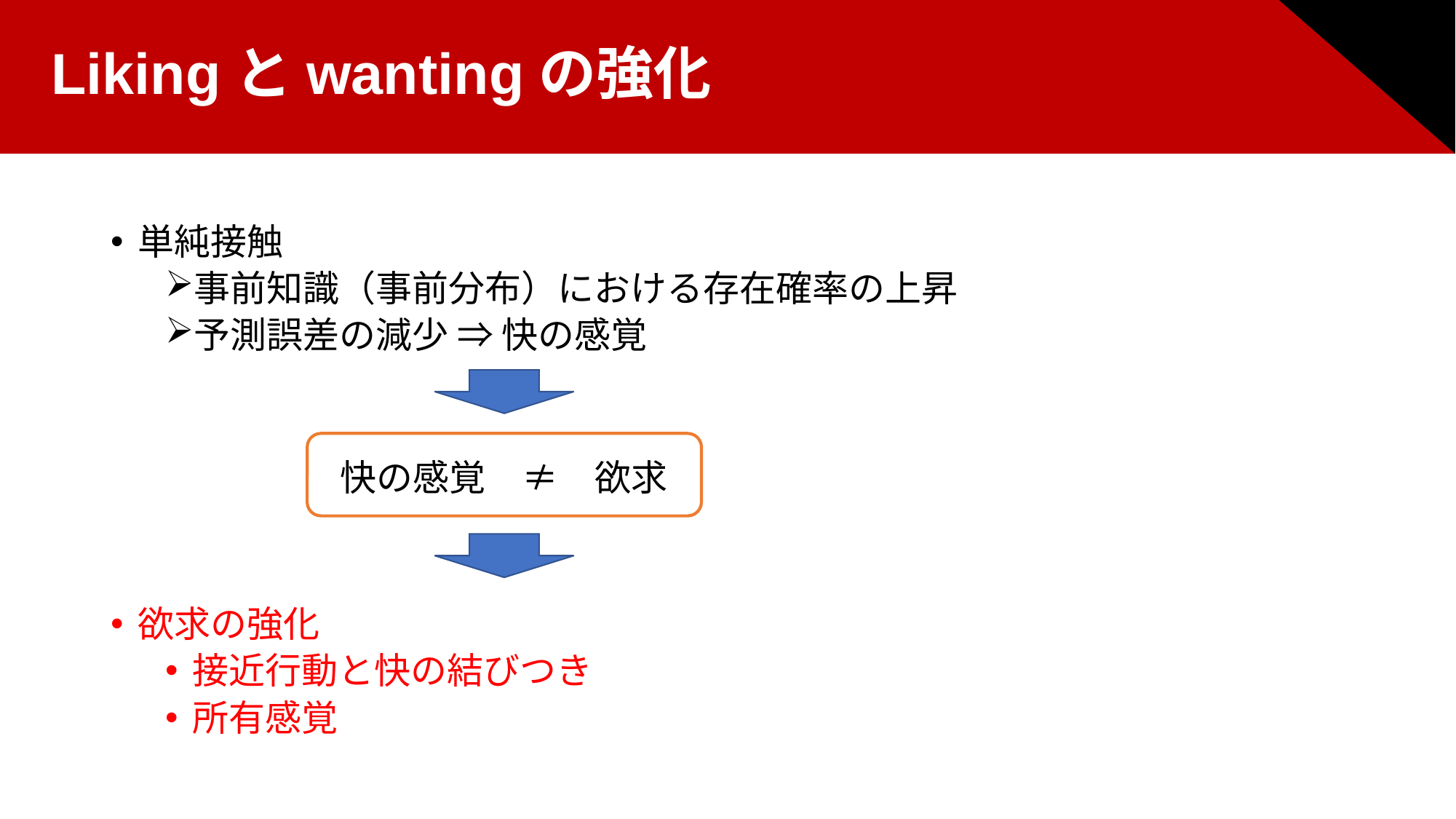

Likingとwantingの強化
単純接触
事前知識（事前分布）における存在確率の上昇
予測誤差の減少 ⇒ 快の感覚

欲求の強化
接近行動と快の結びつき
所有感覚

快の感覚　≠　欲求